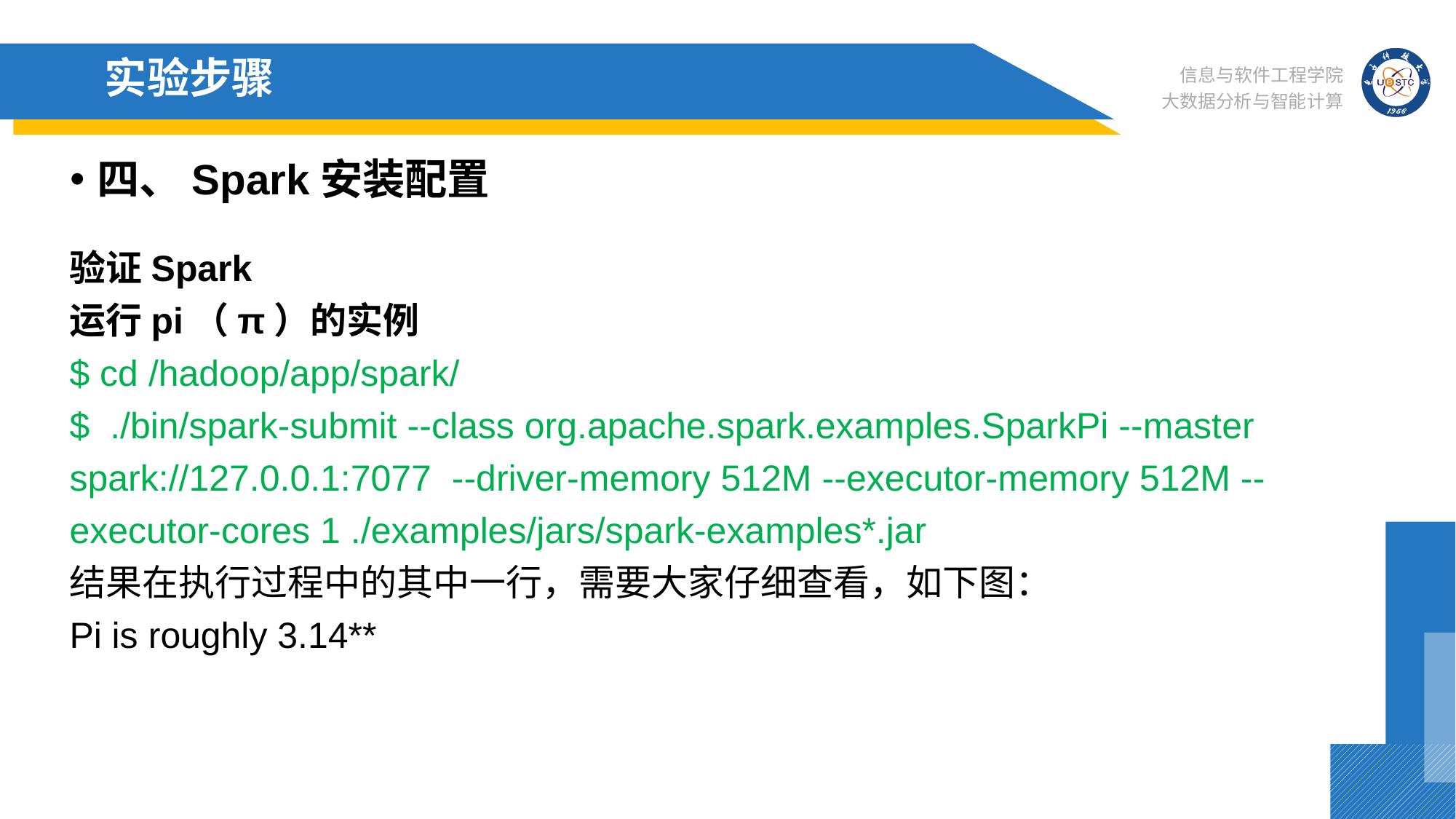

# 实验步骤
四、Spark安装配置

验证Spark
运行pi（π）的实例
$ cd /hadoop/app/spark/
$  ./bin/spark-submit --class org.apache.spark.examples.SparkPi --master spark://127.0.0.1:7077  --driver-memory 512M --executor-memory 512M --executor-cores 1 ./examples/jars/spark-examples*.jar
结果在执行过程中的其中一行，需要大家仔细查看，如下图：
Pi is roughly 3.14**